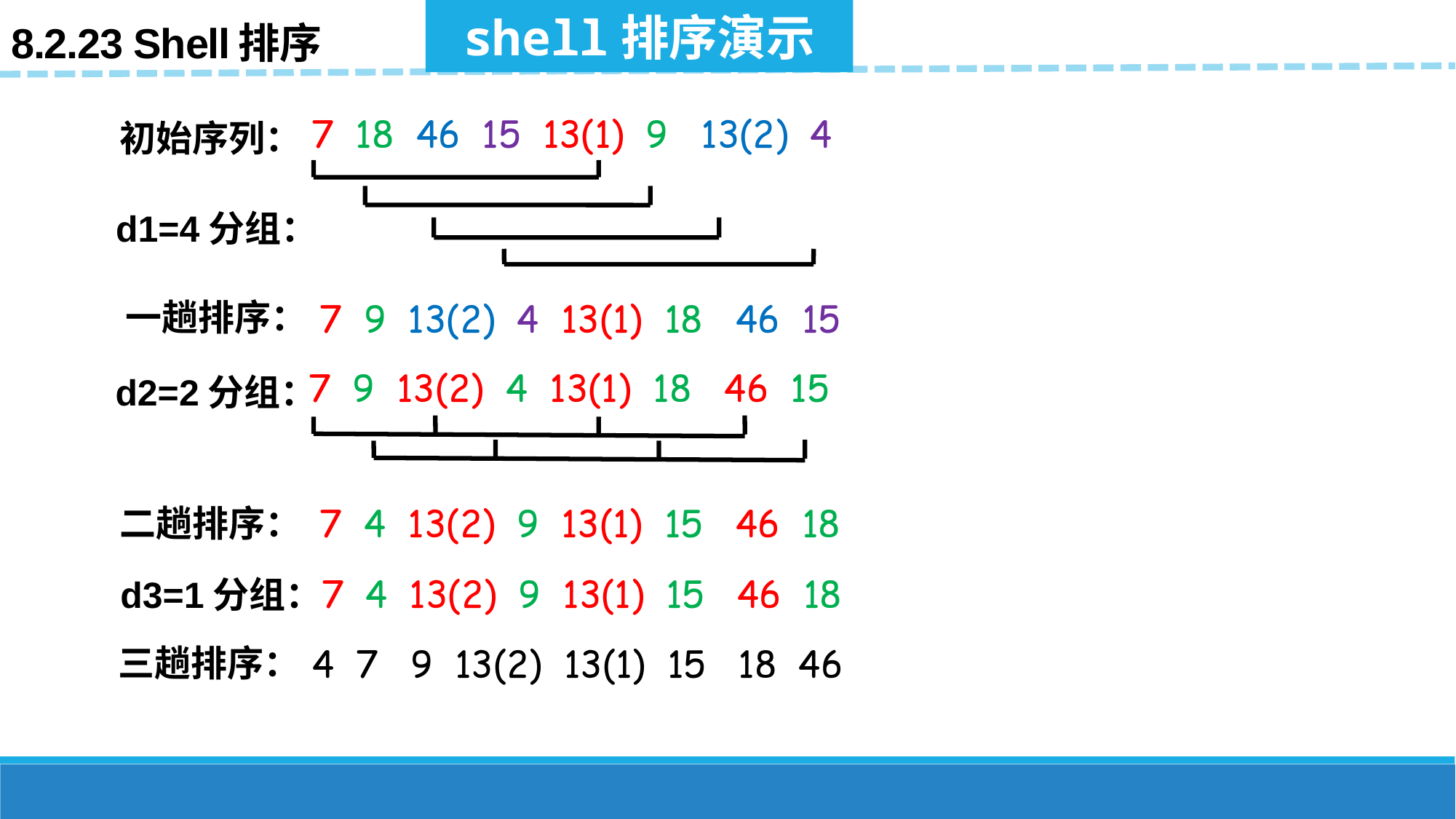

shell排序演示
8.2.23 Shell排序
7  18  46  15  13(1)  9   13(2)  4
初始序列：

d1=4分组：

一趟排序：
7  9  13(2)  4  13(1)  18   46  15
7  9  13(2)  4  13(1)  18   46  15
d2=2分组：

二趟排序：
7  4  13(2)  9  13(1)  15   46  18
7  4  13(2)  9  13(1)  15   46  18
d3=1分组：
三趟排序：
4  7   9  13(2)  13(1)  15   18  46